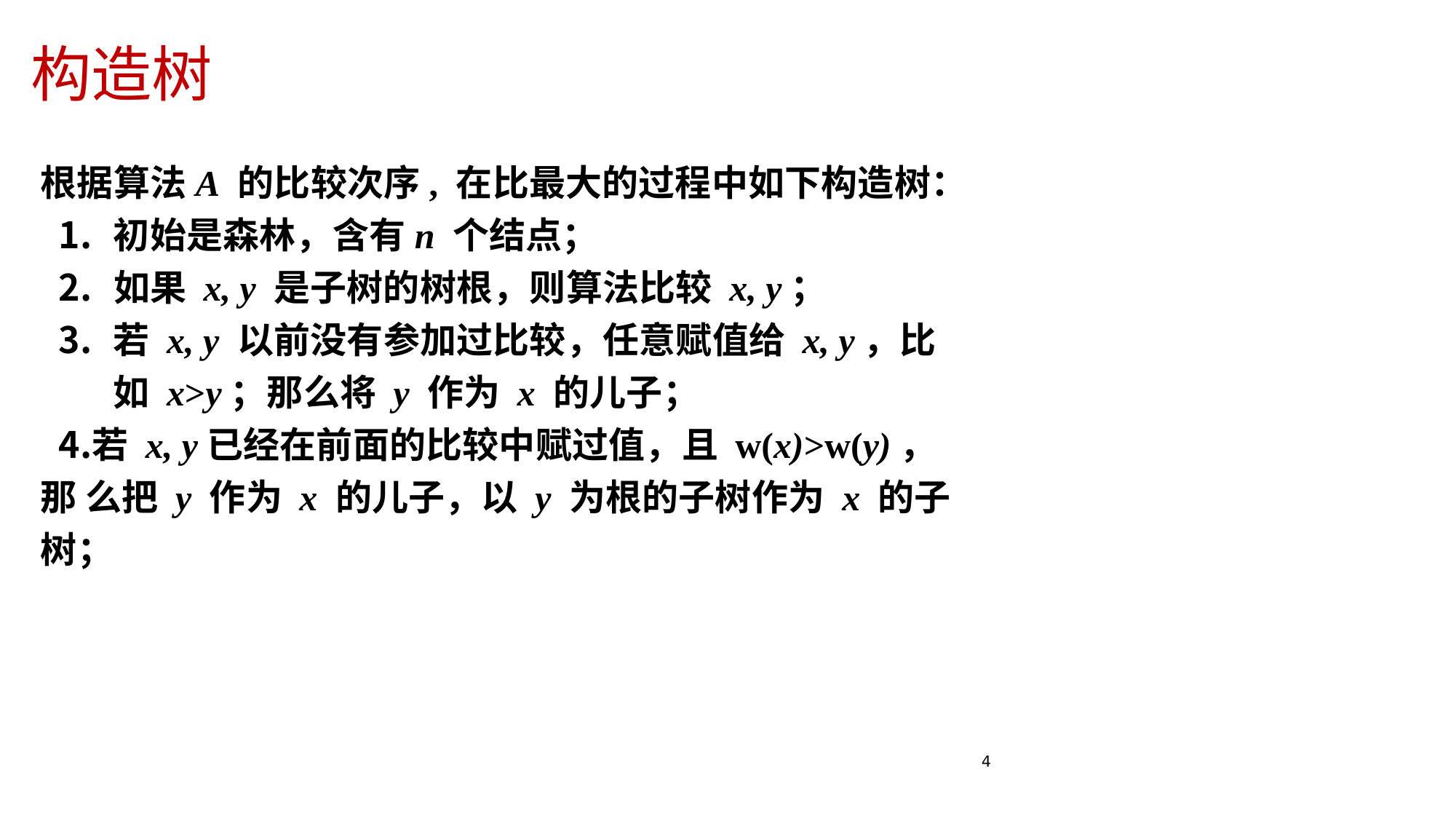

# 构造树
根据算法A 的比较次序, 在比最大的过程中如下构造树：
初始是森林，含有n 个结点；
如果 x, y 是子树的树根，则算法比较 x, y；
若 x, y 以前没有参加过比较，任意赋值给 x, y，比
如 x>y；那么将 y 作为 x 的儿子；
若 x, y已经在前面的比较中赋过值，且 w(x)>w(y)，那 么把 y 作为 x 的儿子，以 y 为根的子树作为 x 的子树；
4